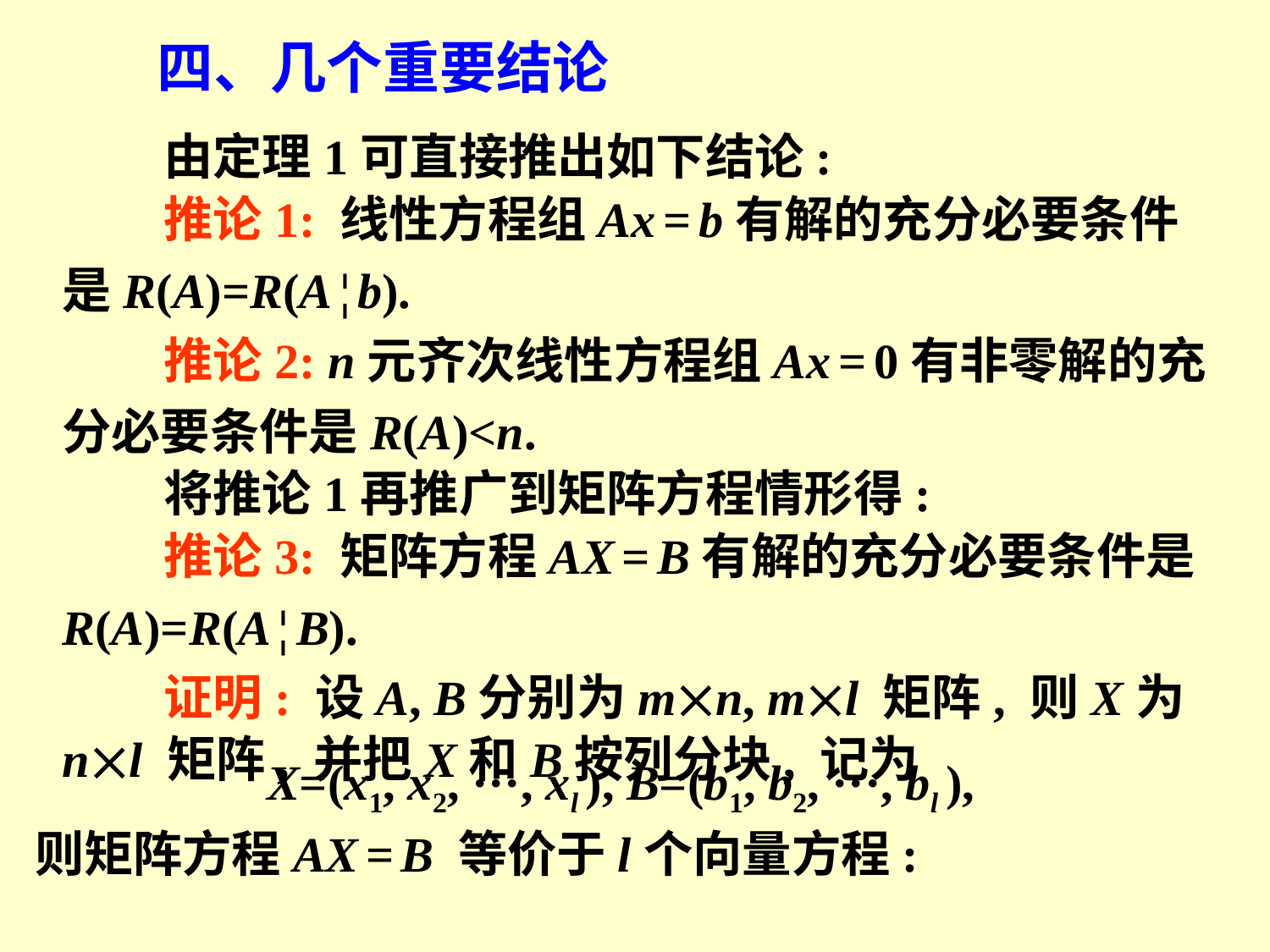

四、几个重要结论
        由定理1可直接推出如下结论:
        推论1: 线性方程组Ax = b有解的充分必要条件是R(A)=R(A ¦ b).
        推论2: n元齐次线性方程组Ax = 0有非零解的充分必要条件是R(A)<n.
        将推论1再推广到矩阵方程情形得:
        推论3: 矩阵方程AX = B有解的充分必要条件是R(A)=R(A ¦ B).
        证明: 设A, B分别为m×n, m×l 矩阵, 则X为n×l 矩阵, 并把X和B按列分块, 记为
X=(x1, x2, ···, xl ), B=(b1, b2, ···, bl ),
则矩阵方程AX = B 等价于l个向量方程: